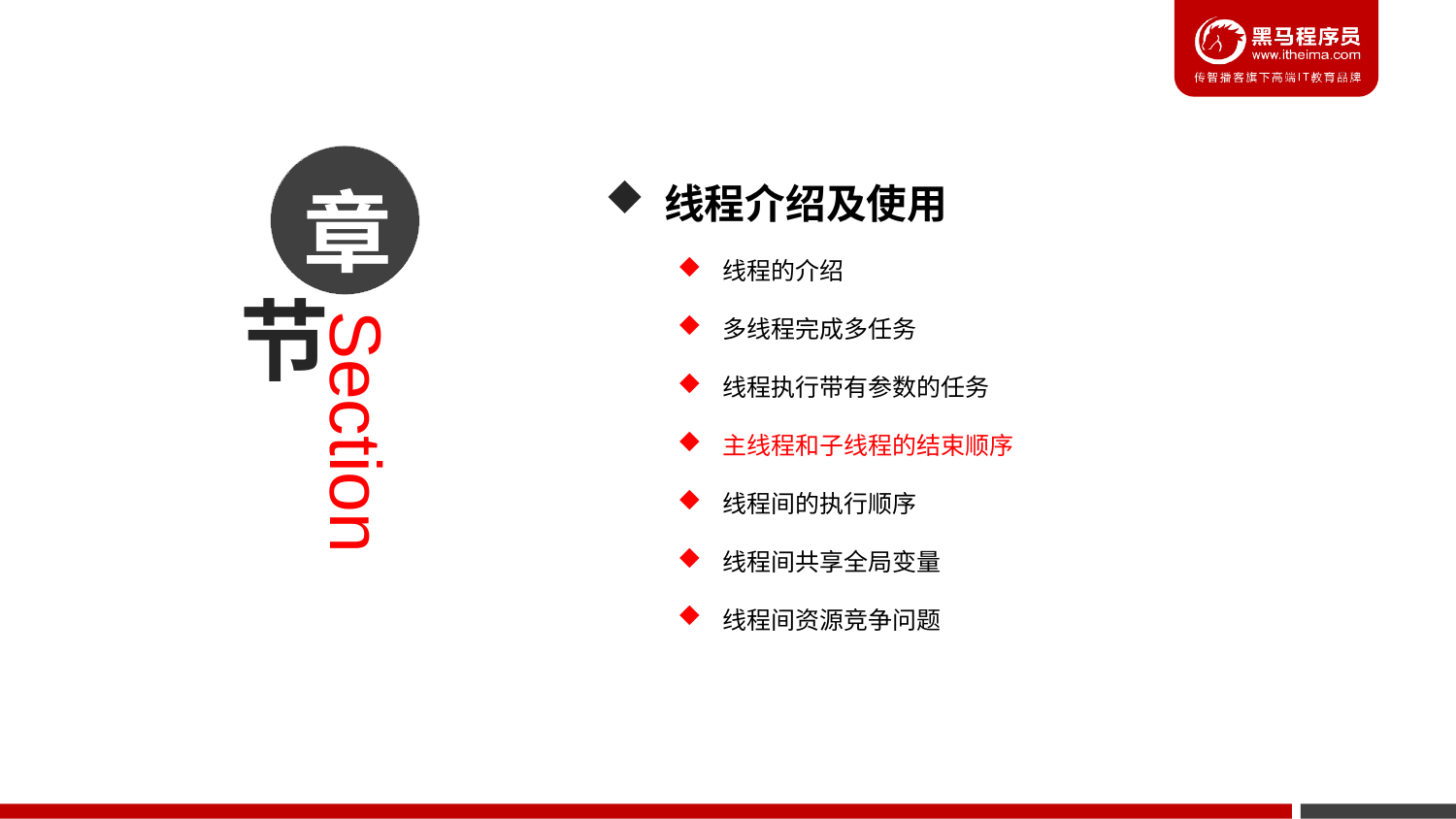

线程介绍及使用
线程的介绍
多线程完成多任务
线程执行带有参数的任务
主线程和子线程的结束顺序
线程间的执行顺序
线程间共享全局变量
线程间资源竞争问题

章
节
Section